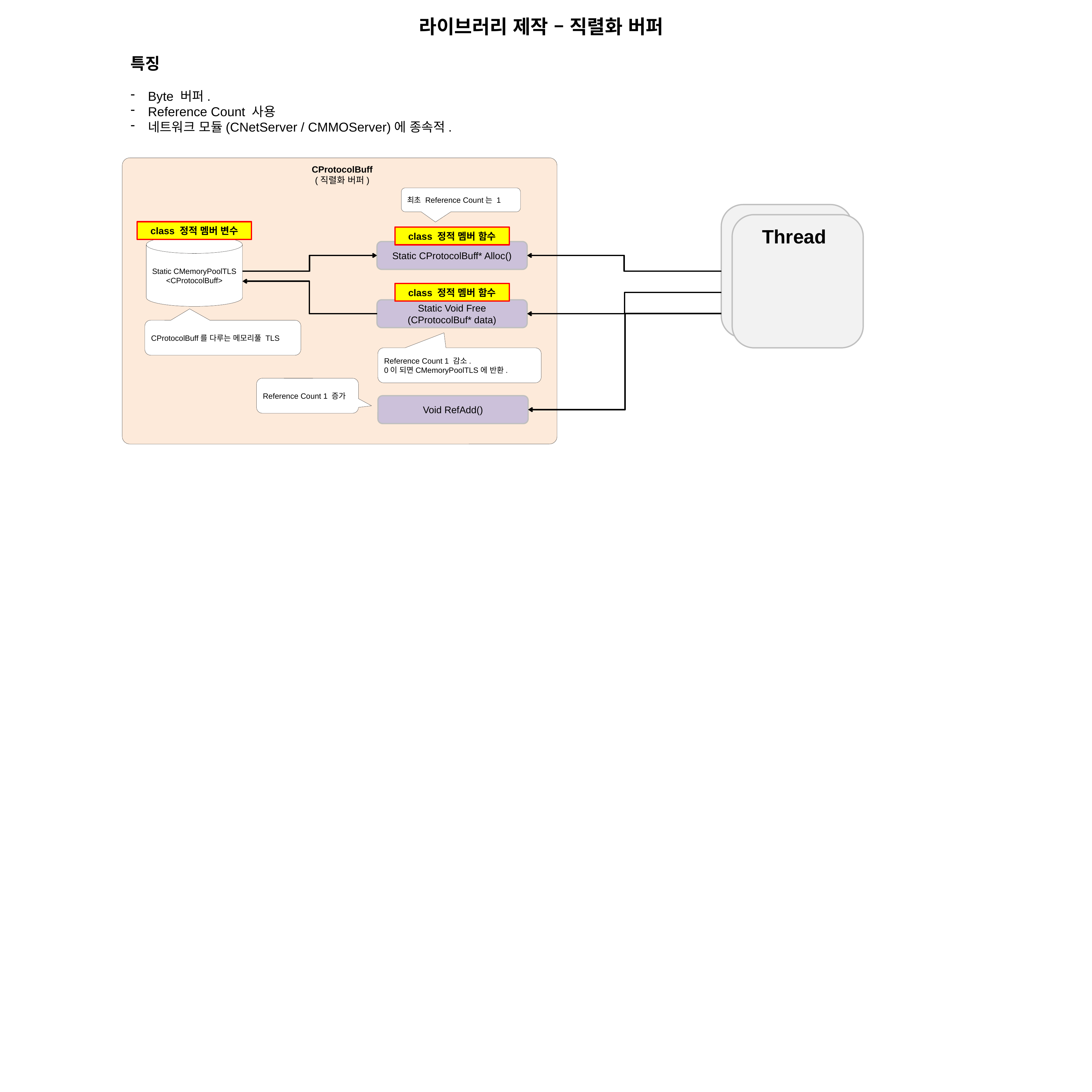

라이브러리 제작 – 직렬화 버퍼
특징

Byte 버퍼.
Reference Count 사용
네트워크 모듈(CNetServer / CMMOServer)에 종속적.

CProtocolBuff
(직렬화 버퍼)
최초 Reference Count는 1

class 정적 멤버 변수
Thread
class 정적 멤버 함수
Static CMemoryPoolTLS <CProtocolBuff>
Static CProtocolBuff* Alloc()
class 정적 멤버 함수
Static Void Free
(CProtocolBuf* data)
CProtocolBuff를 다루는 메모리풀 TLS
Reference Count 1 감소.
0이 되면CMemoryPoolTLS에 반환.
Reference Count 1 증가
Void RefAdd()